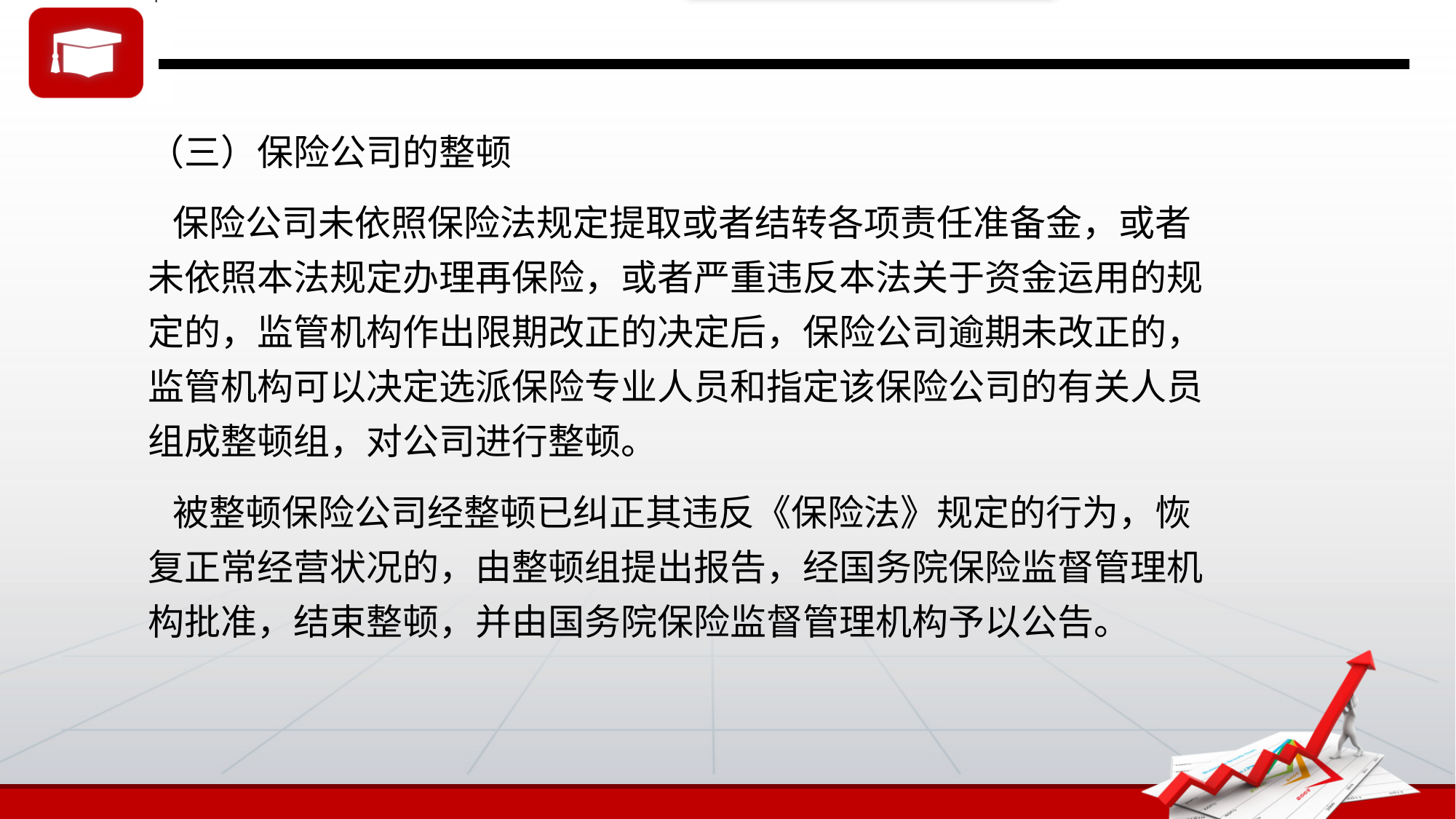

（三）保险公司的整顿
  保险公司未依照保险法规定提取或者结转各项责任准备金，或者未依照本法规定办理再保险，或者严重违反本法关于资金运用的规定的，监管机构作出限期改正的决定后，保险公司逾期未改正的，监管机构可以决定选派保险专业人员和指定该保险公司的有关人员组成整顿组，对公司进行整顿。
  被整顿保险公司经整顿已纠正其违反《保险法》规定的行为，恢复正常经营状况的，由整顿组提出报告，经国务院保险监督管理机构批准，结束整顿，并由国务院保险监督管理机构予以公告。